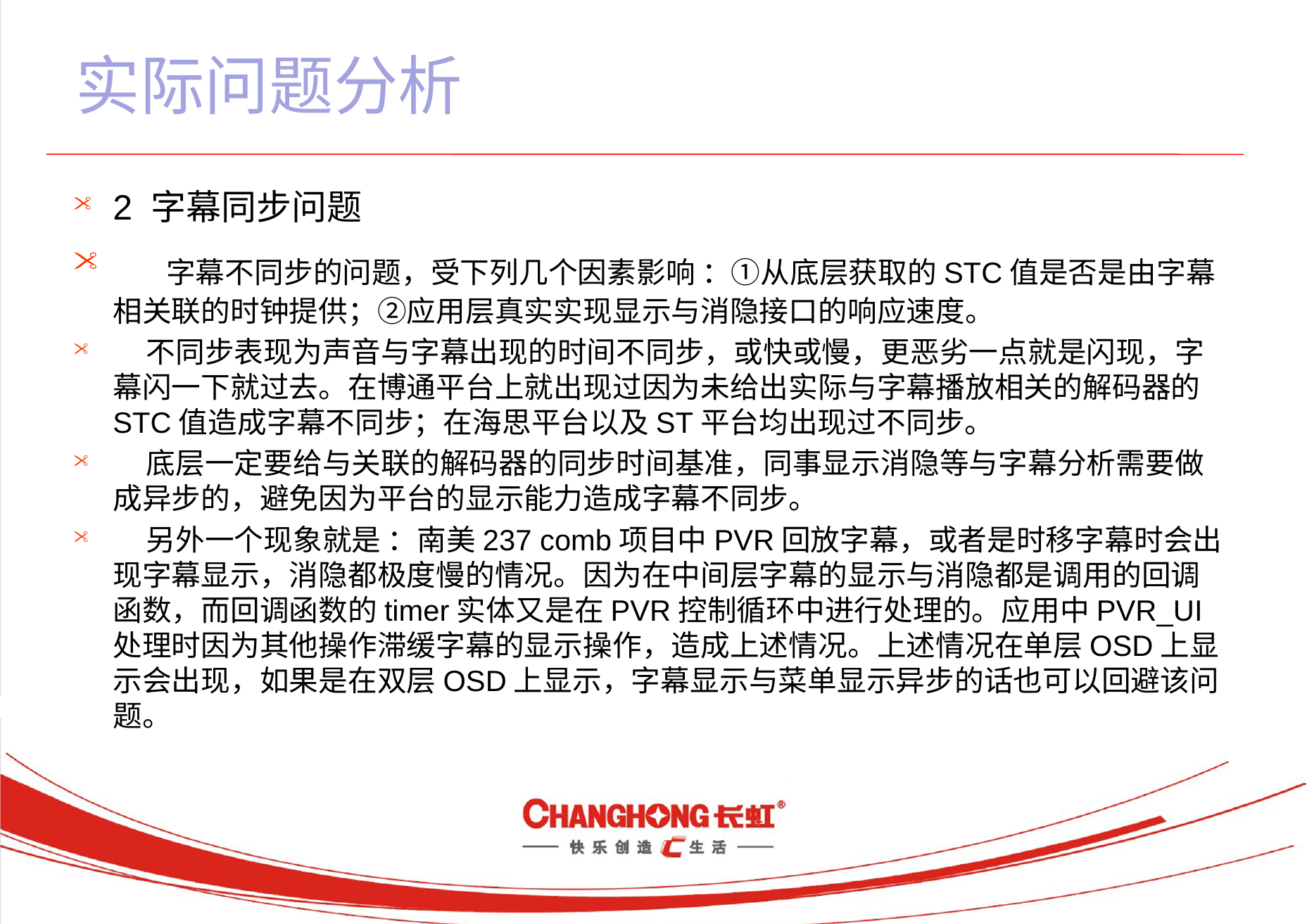

# 实际问题分析
2 字幕同步问题
    字幕不同步的问题，受下列几个因素影响 ：①从底层获取的STC值是否是由字幕相关联的时钟提供；②应用层真实实现显示与消隐接口的响应速度。
    不同步表现为声音与字幕出现的时间不同步，或快或慢，更恶劣一点就是闪现，字幕闪一下就过去。在博通平台上就出现过因为未给出实际与字幕播放相关的解码器的STC值造成字幕不同步；在海思平台以及ST平台均出现过不同步。
    底层一定要给与关联的解码器的同步时间基准，同事显示消隐等与字幕分析需要做成异步的，避免因为平台的显示能力造成字幕不同步。
    另外一个现象就是 ：南美237 comb项目中PVR回放字幕，或者是时移字幕时会出现字幕显示，消隐都极度慢的情况。因为在中间层字幕的显示与消隐都是调用的回调函数，而回调函数的timer实体又是在PVR控制循环中进行处理的。应用中PVR_UI处理时因为其他操作滞缓字幕的显示操作，造成上述情况。上述情况在单层OSD上显示会出现，如果是在双层OSD上显示，字幕显示与菜单显示异步的话也可以回避该问题。